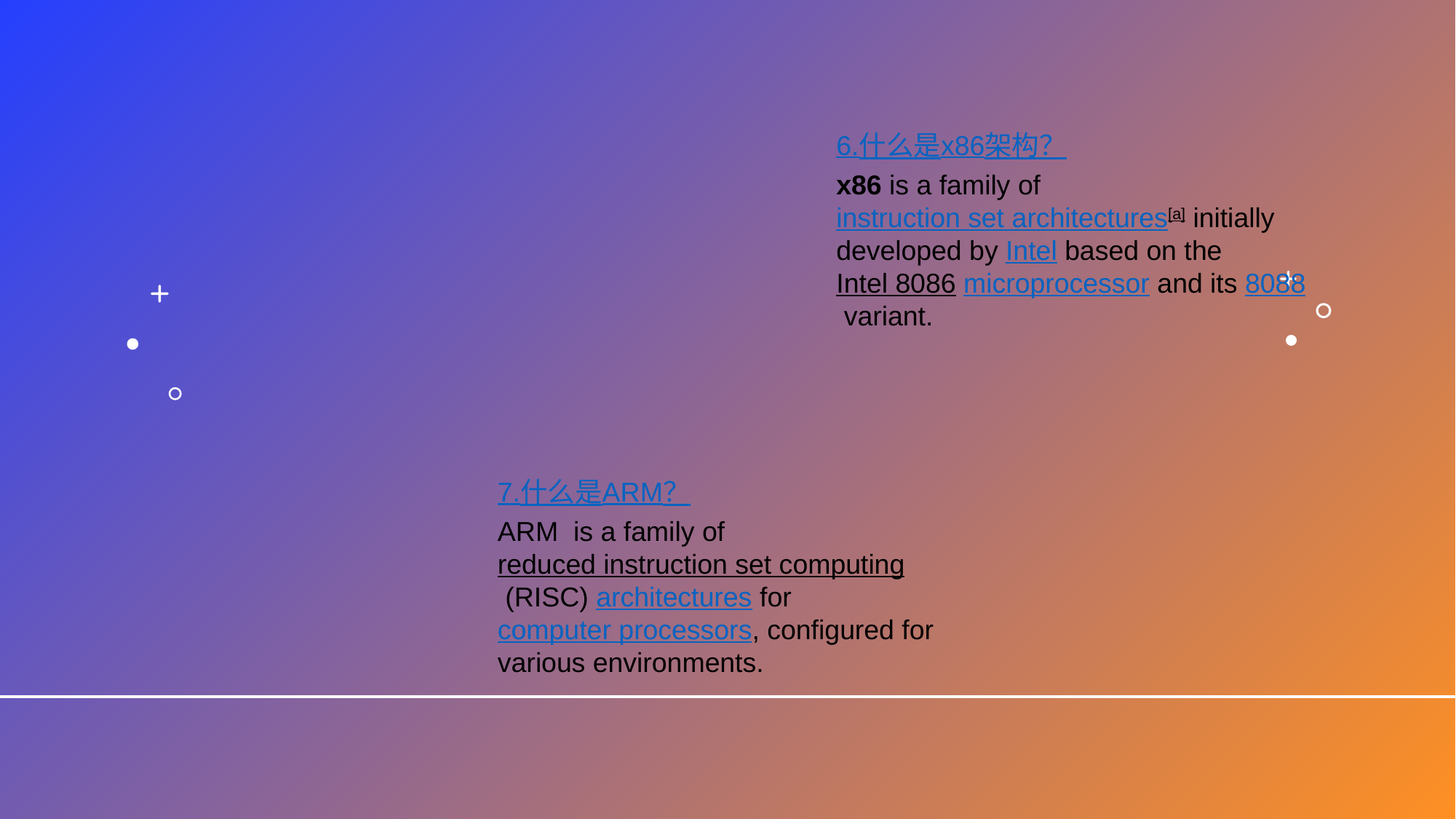

6.什么是x86架构？
x86 is a family of instruction set architectures[a] initially developed by Intel based on the Intel 8086 microprocessor and its 8088 variant.

7.什么是ARM？
ARM  is a family of reduced instruction set computing (RISC) architectures for computer processors, configured for various environments.